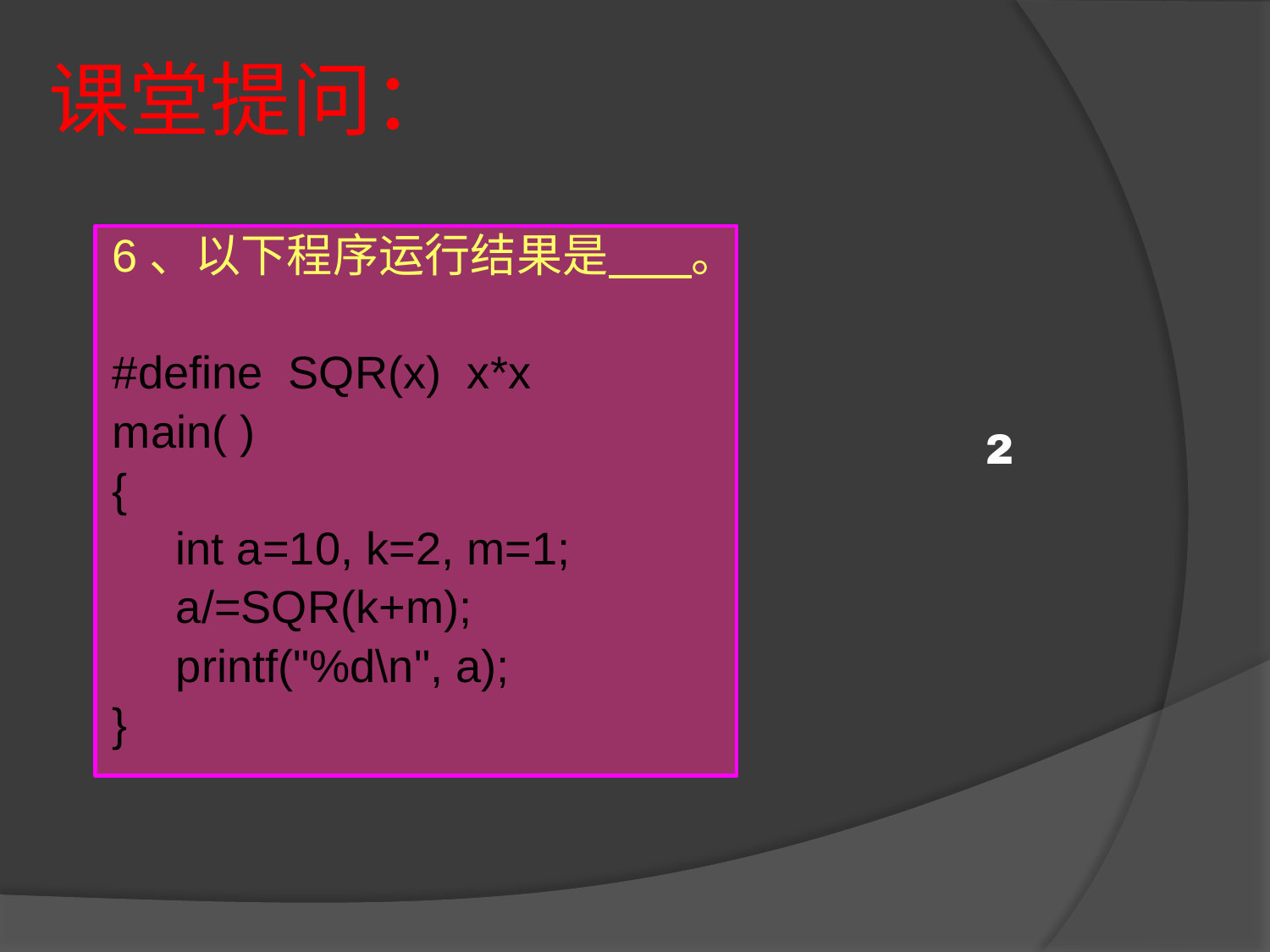

# 课堂提问：
6、以下程序运行结果是        。

#define  SQR(x)  x*x
main( )
{
     int a=10, k=2, m=1;
     a/=SQR(k+m);
     printf("%d\n", a);
}
2